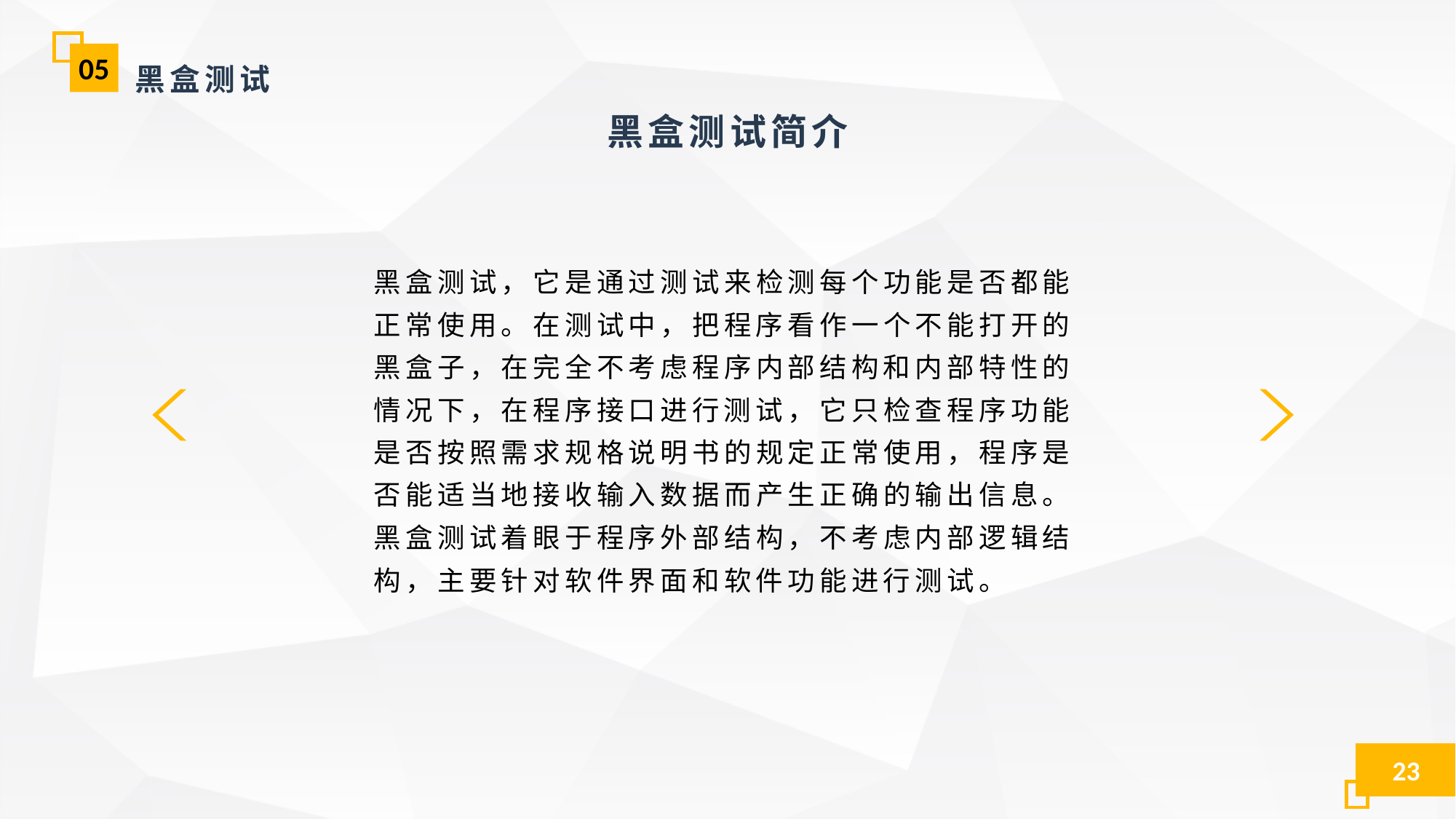

05
黑盒测试
黑盒测试简介
黑盒测试，它是通过测试来检测每个功能是否都能正常使用。在测试中，把程序看作一个不能打开的黑盒子，在完全不考虑程序内部结构和内部特性的情况下，在程序接口进行测试，它只检查程序功能是否按照需求规格说明书的规定正常使用，程序是否能适当地接收输入数据而产生正确的输出信息。黑盒测试着眼于程序外部结构，不考虑内部逻辑结构，主要针对软件界面和软件功能进行测试。

23